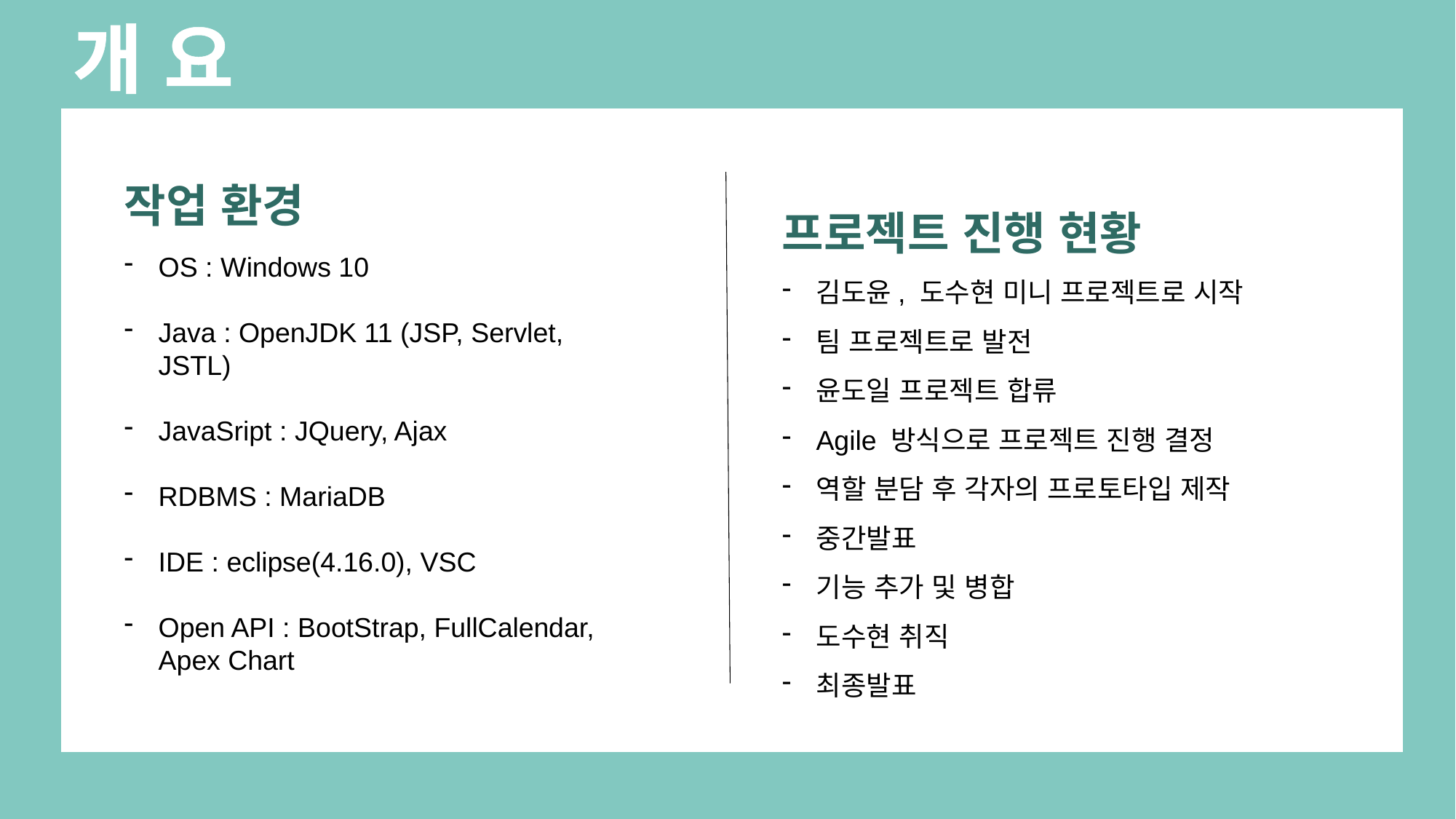

개 요
Phone) +82 010-3655-9079E-mail) dsh21389@naver.comGithub) github.com/dosu89Notion)
작업 환경

OS : Windows 10

Java : OpenJDK 11 (JSP, Servlet, JSTL)

JavaSript : JQuery, Ajax

RDBMS : MariaDB

IDE : eclipse(4.16.0), VSC

Open API : BootStrap, FullCalendar, Apex Chart
프로젝트 진행 현황
김도윤, 도수현 미니 프로젝트로 시작
팀 프로젝트로 발전
윤도일 프로젝트 합류
Agile 방식으로 프로젝트 진행 결정
역할 분담 후 각자의 프로토타입 제작
중간발표
기능 추가 및 병합
도수현 취직
최종발표